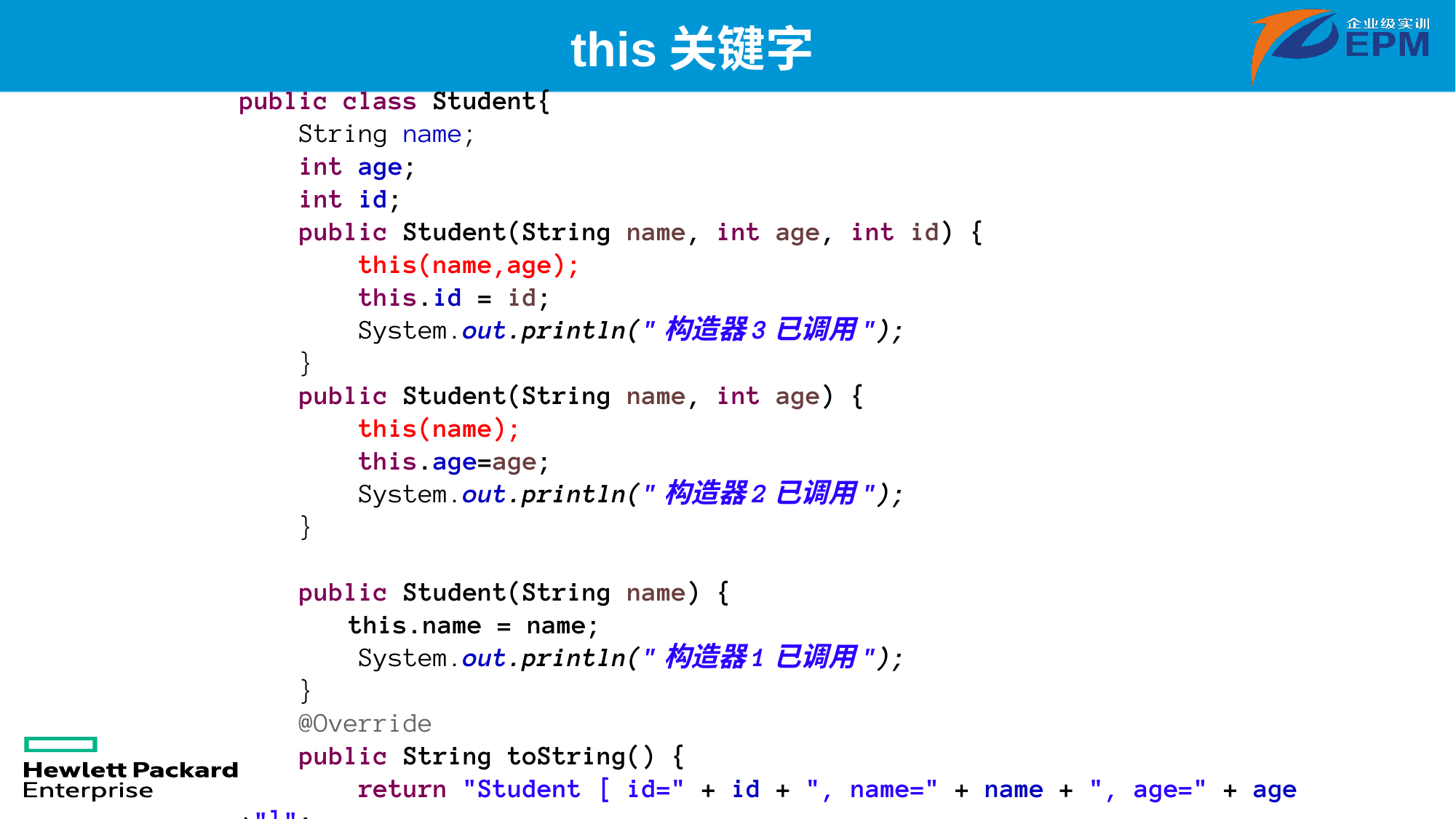

# this关键字
public class Student{
    String name;
    int age;
    int id;
    public Student(String name, int age, int id) {
        this(name,age);
        this.id = id;
        System.out.println("构造器3已调用");
    }
    public Student(String name, int age) {
        this(name);
        this.age=age;
        System.out.println("构造器2已调用");
    }

    public Student(String name) {
	this.name = name;
        System.out.println("构造器1已调用");
    }
    @Override
    public String toString() {
        return "Student [ id=" + id + ", name=" + name + ", age=" + age +"]";
    }
}